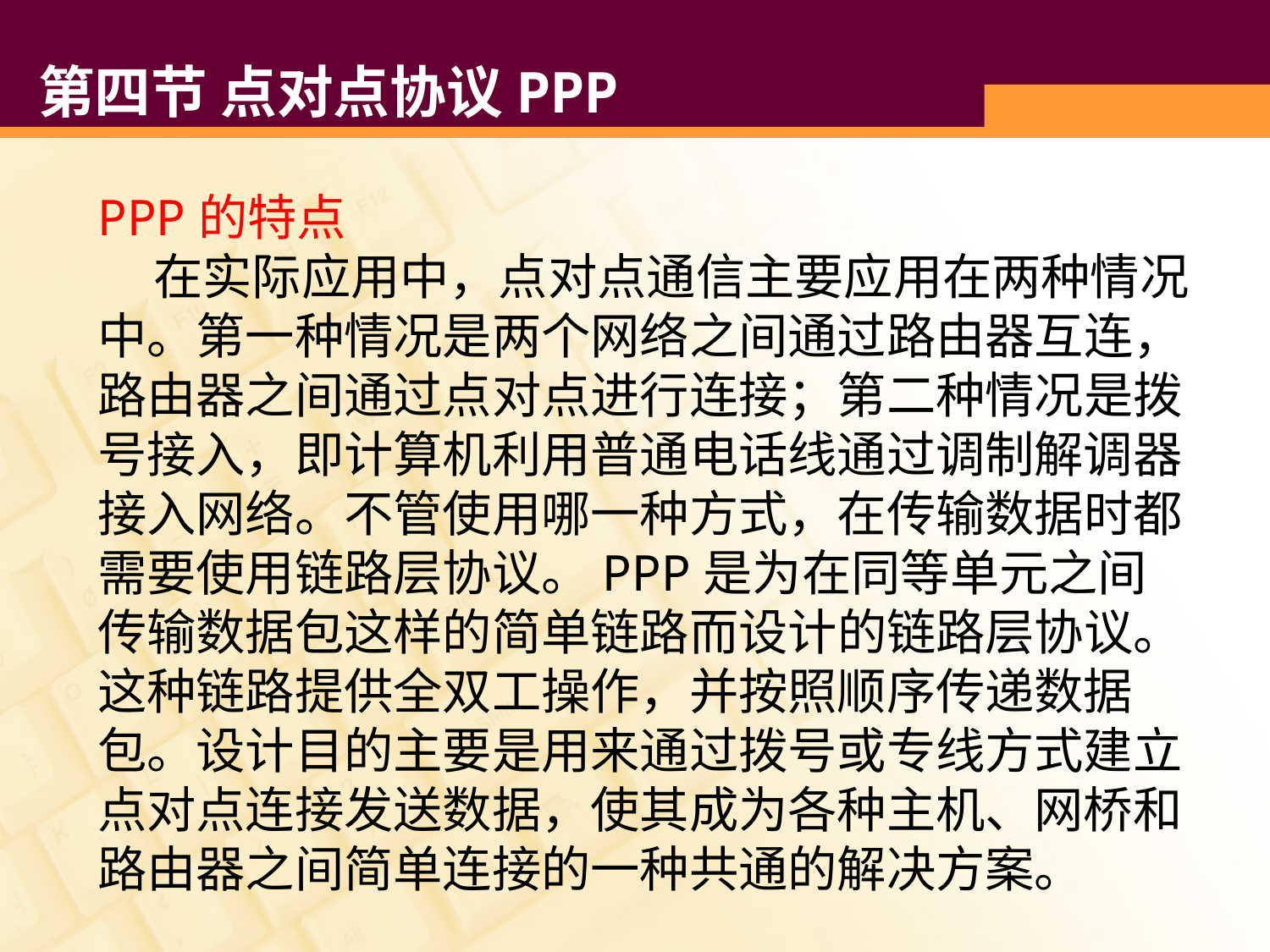

# 第四节 点对点协议PPP
PPP的特点
    在实际应用中，点对点通信主要应用在两种情况中。第一种情况是两个网络之间通过路由器互连，路由器之间通过点对点进行连接；第二种情况是拨号接入，即计算机利用普通电话线通过调制解调器接入网络。不管使用哪一种方式，在传输数据时都需要使用链路层协议。PPP是为在同等单元之间传输数据包这样的简单链路而设计的链路层协议。这种链路提供全双工操作，并按照顺序传递数据包。设计目的主要是用来通过拨号或专线方式建立点对点连接发送数据，使其成为各种主机、网桥和路由器之间简单连接的一种共通的解决方案。